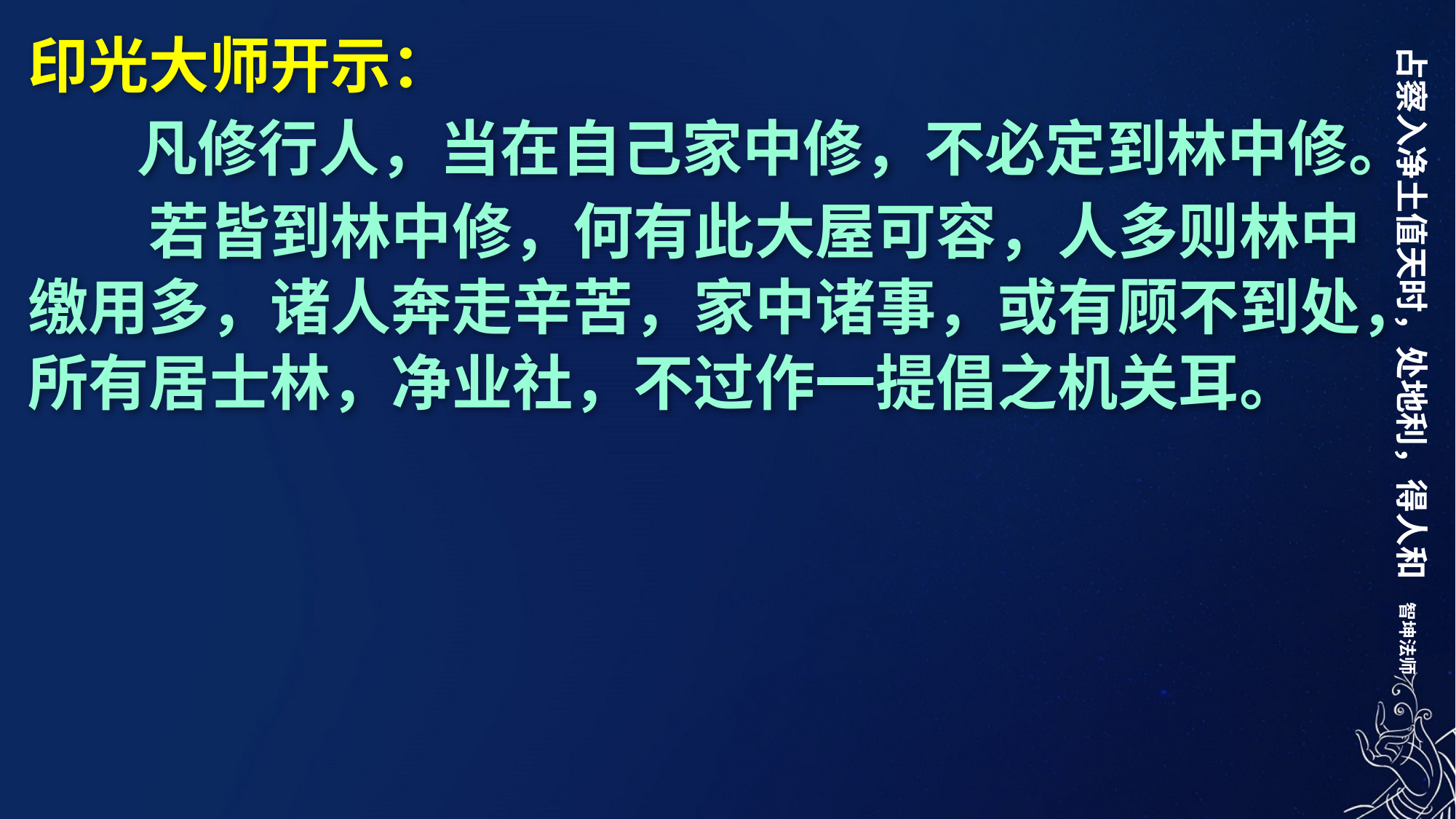

印光大师开示：
	凡修行人，当在自己家中修，不必定到林中修。
　　若皆到林中修，何有此大屋可容，人多则林中缴用多，诸人奔走辛苦，家中诸事，或有顾不到处，所有居士林，净业社，不过作一提倡之机关耳。